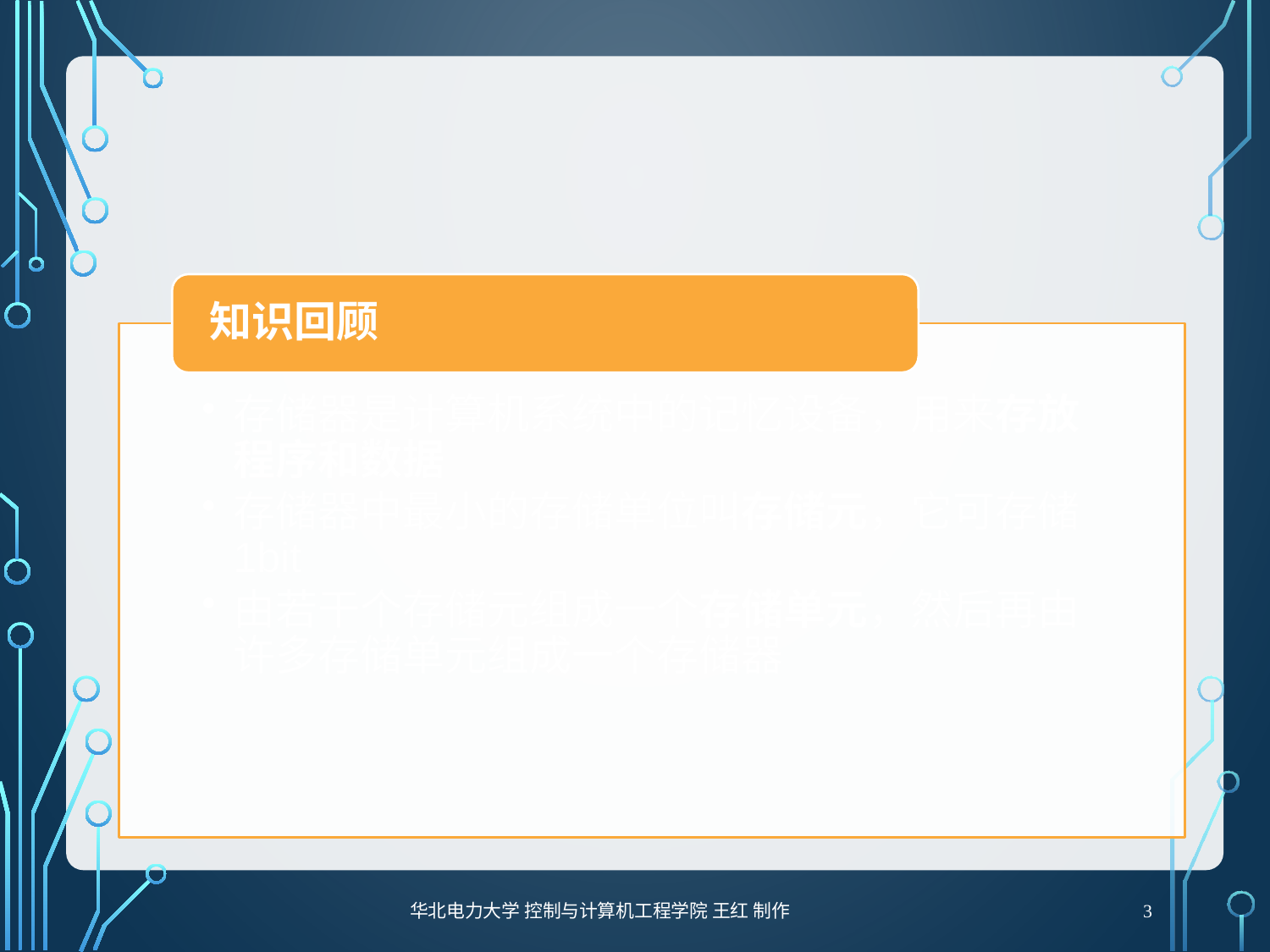

#
存储器是计算机系统中的记忆设备，用来存放程序和数据
存储器中最小的存储单位叫存储元，它可存储1bit
由若干个存储元组成一个存储单元，然后再由许多存储单元组成一个存储器
知识回顾
3
华北电力大学 控制与计算机工程学院 王红 制作